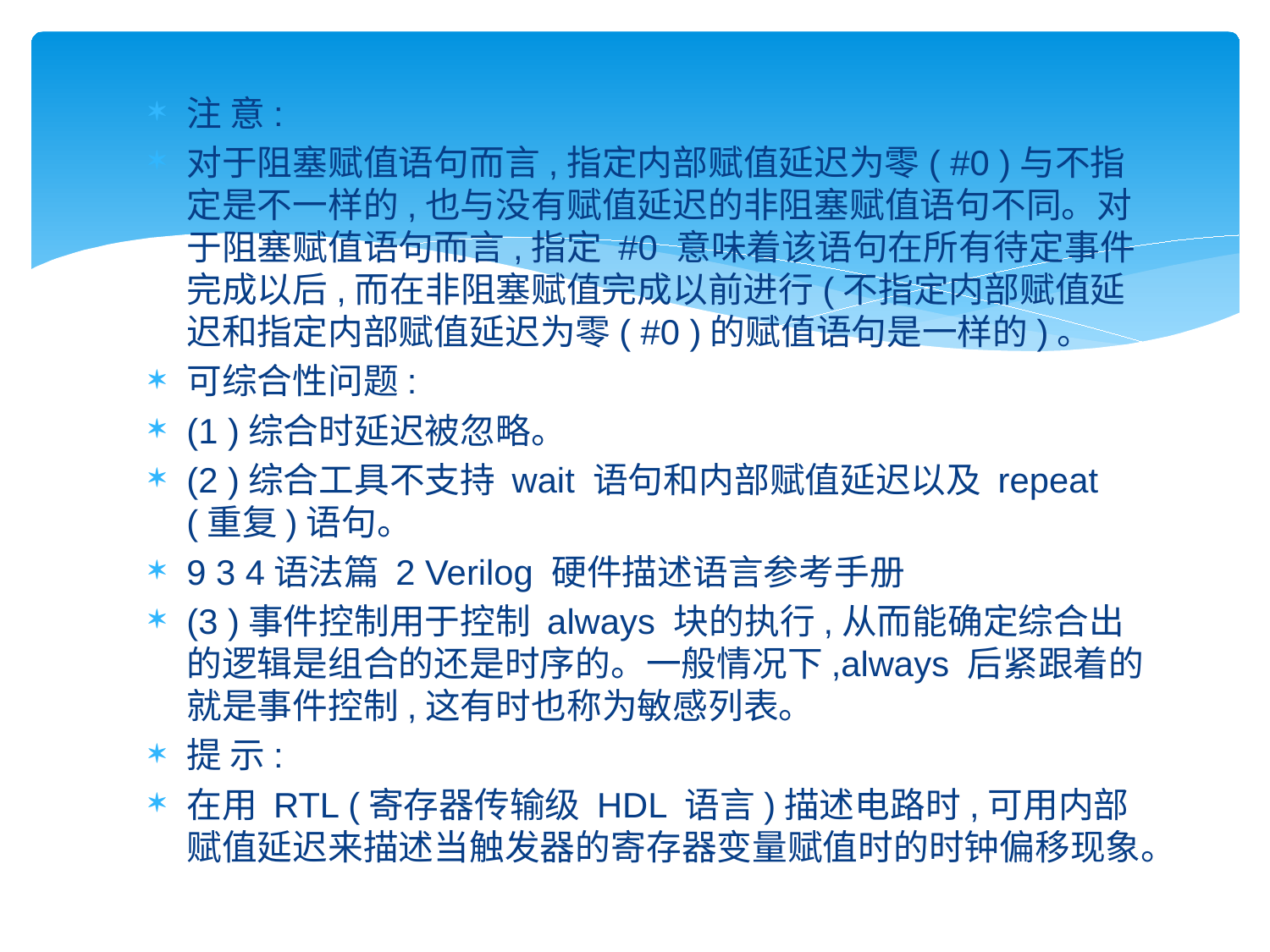

#
注 意:
对于阻塞赋值语句而言,指定内部赋值延迟为零( #0 )与不指定是不一样的,也与没有赋值延迟的非阻塞赋值语句不同。对于阻塞赋值语句而言,指定 #0 意味着该语句在所有待定事件完成以后,而在非阻塞赋值完成以前进行(不指定内部赋值延迟和指定内部赋值延迟为零( #0 )的赋值语句是一样的)。
可综合性问题:
(1 )综合时延迟被忽略。
(2 )综合工具不支持 wait 语句和内部赋值延迟以及 repeat (重复)语句。
9 3 4语法篇 2 Verilog 硬件描述语言参考手册
(3 )事件控制用于控制 always 块的执行,从而能确定综合出的逻辑是组合的还是时序的。一般情况下,always 后紧跟着的就是事件控制,这有时也称为敏感列表。
提 示:
在用 RTL (寄存器传输级 HDL 语言)描述电路时,可用内部赋值延迟来描述当触发器的寄存器变量赋值时的时钟偏移现象。